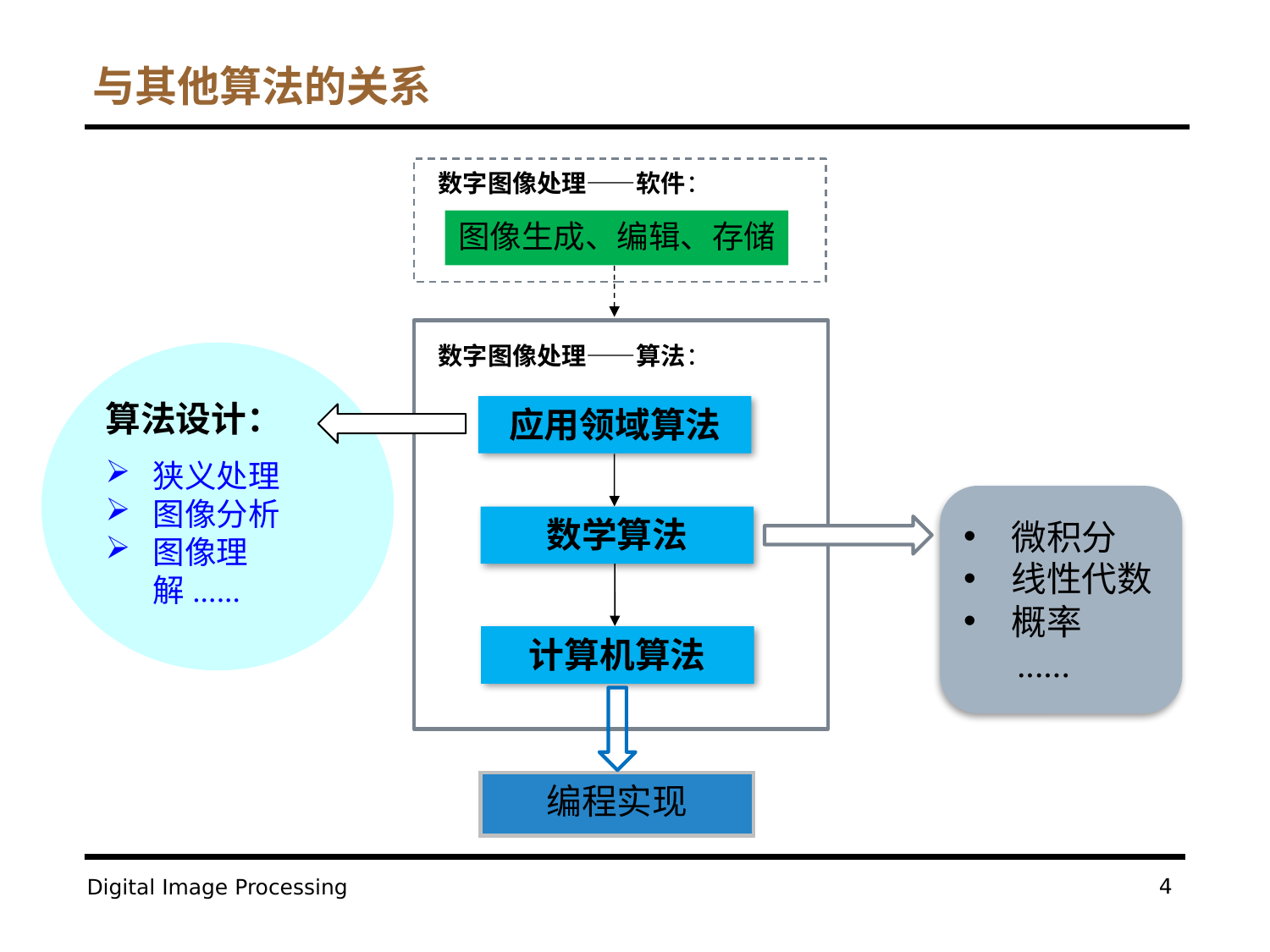

# 与其他算法的关系

数字图像处理——软件：
图像生成、编辑、存储

数字图像处理——算法：
算法设计：

狭义处理
图像分析
图像理解......
应用领域算法

微积分
线性代数
概率
      ......
数学算法

计算机算法

编程实现
4
Digital Image Processing